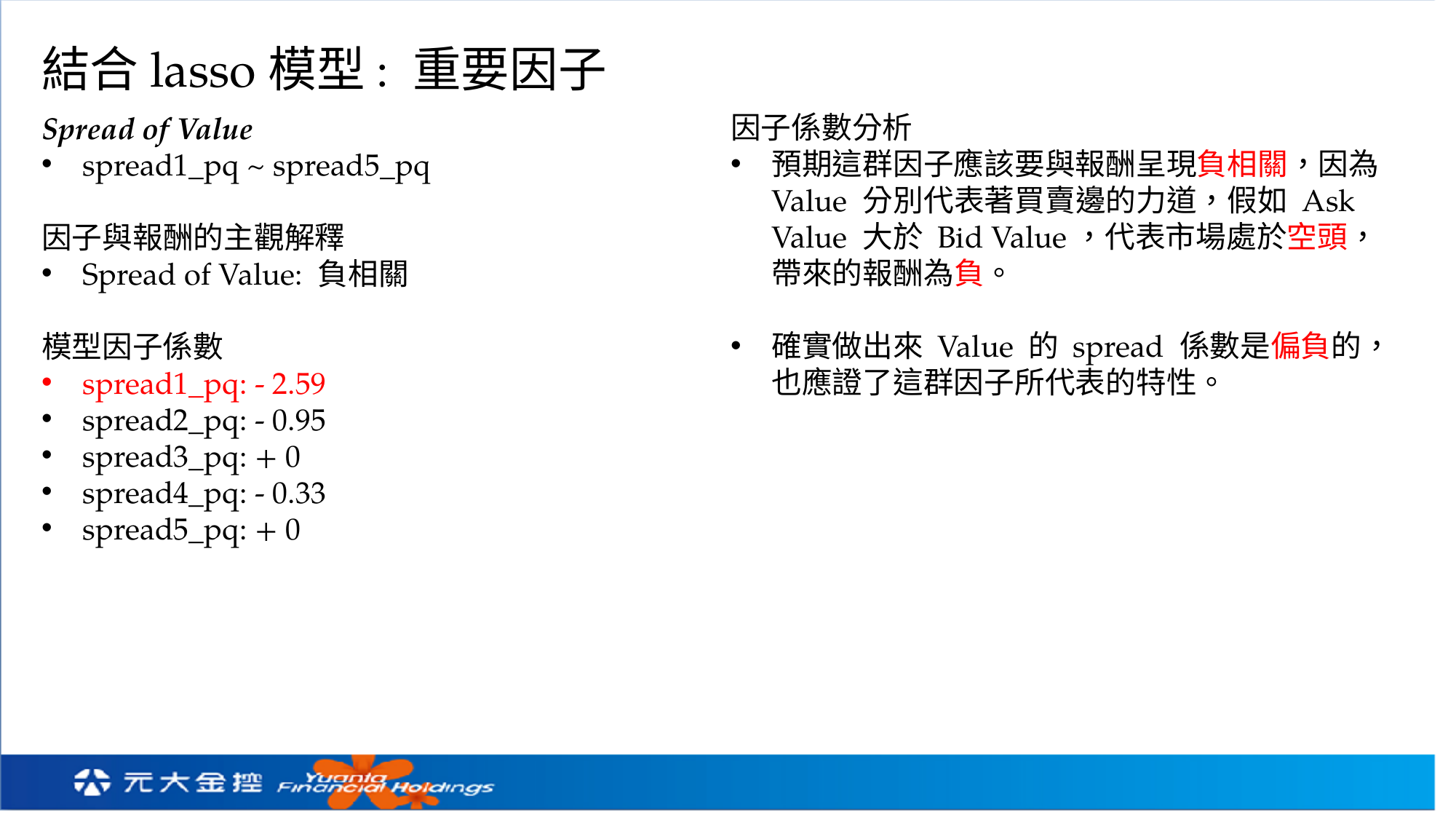

結合lasso模型: 重要因子
因子係數分析
預期這群因子應該要與報酬呈現負相關，因為 Value 分別代表著買賣邊的力道，假如 Ask Value 大於 Bid Value，代表市場處於空頭，帶來的報酬為負。

確實做出來 Value 的 spread 係數是偏負的，也應證了這群因子所代表的特性。
Spread of Value
spread1_pq ~ spread5_pq

因子與報酬的主觀解釋
Spread of Value: 負相關

模型因子係數
spread1_pq: - 2.59
spread2_pq: - 0.95
spread3_pq: + 0
spread4_pq: - 0.33
spread5_pq: + 0